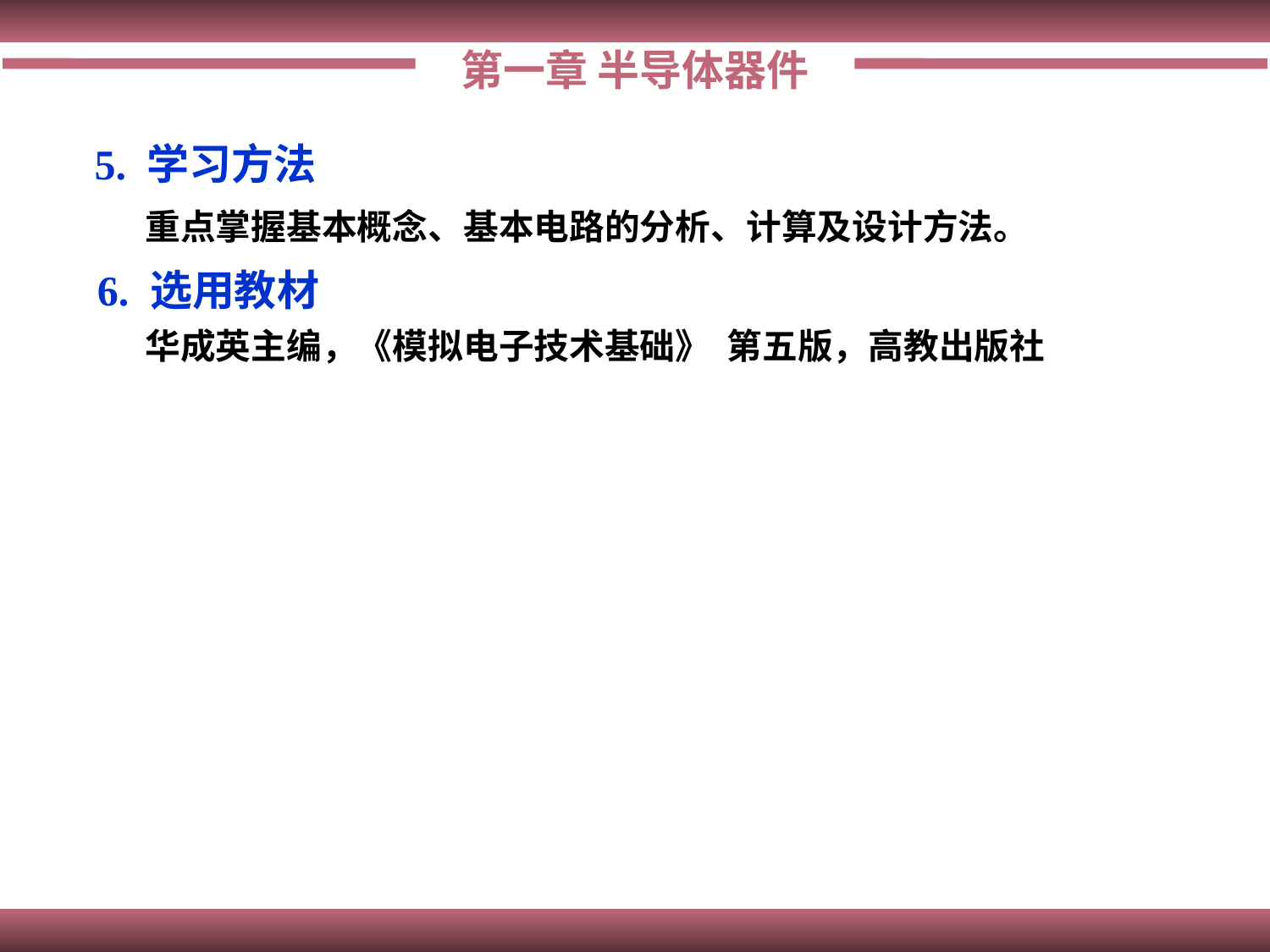

第一章 半导体器件

5. 学习方法
        重点掌握基本概念、基本电路的分析、计算及设计方法。
6. 选用教材
        华成英主编，《模拟电子技术基础》  第五版，高教出版社